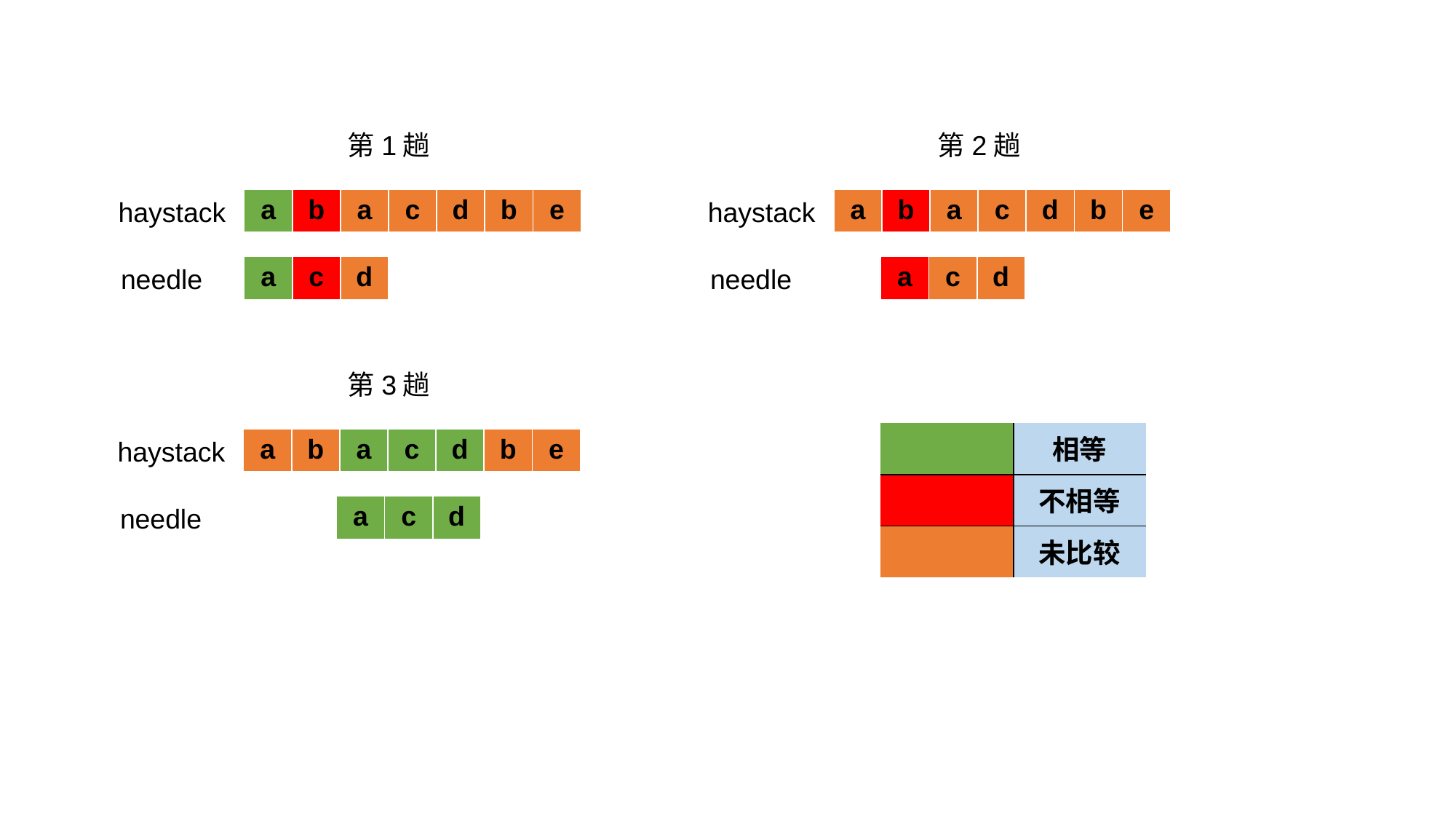

第1趟
第2趟
| a | b | a | c | d | b | e |
| --- | --- | --- | --- | --- | --- | --- |
| a | b | a | c | d | b | e |
| --- | --- | --- | --- | --- | --- | --- |
haystack
haystack
| a | c | d |
| --- | --- | --- |
| a | c | d |
| --- | --- | --- |
needle
needle
第3趟
|  | 相等 |
| --- | --- |
|  | 不相等 |
|  | 未比较 |
| a | b | a | c | d | b | e |
| --- | --- | --- | --- | --- | --- | --- |
haystack
| a | c | d |
| --- | --- | --- |
needle